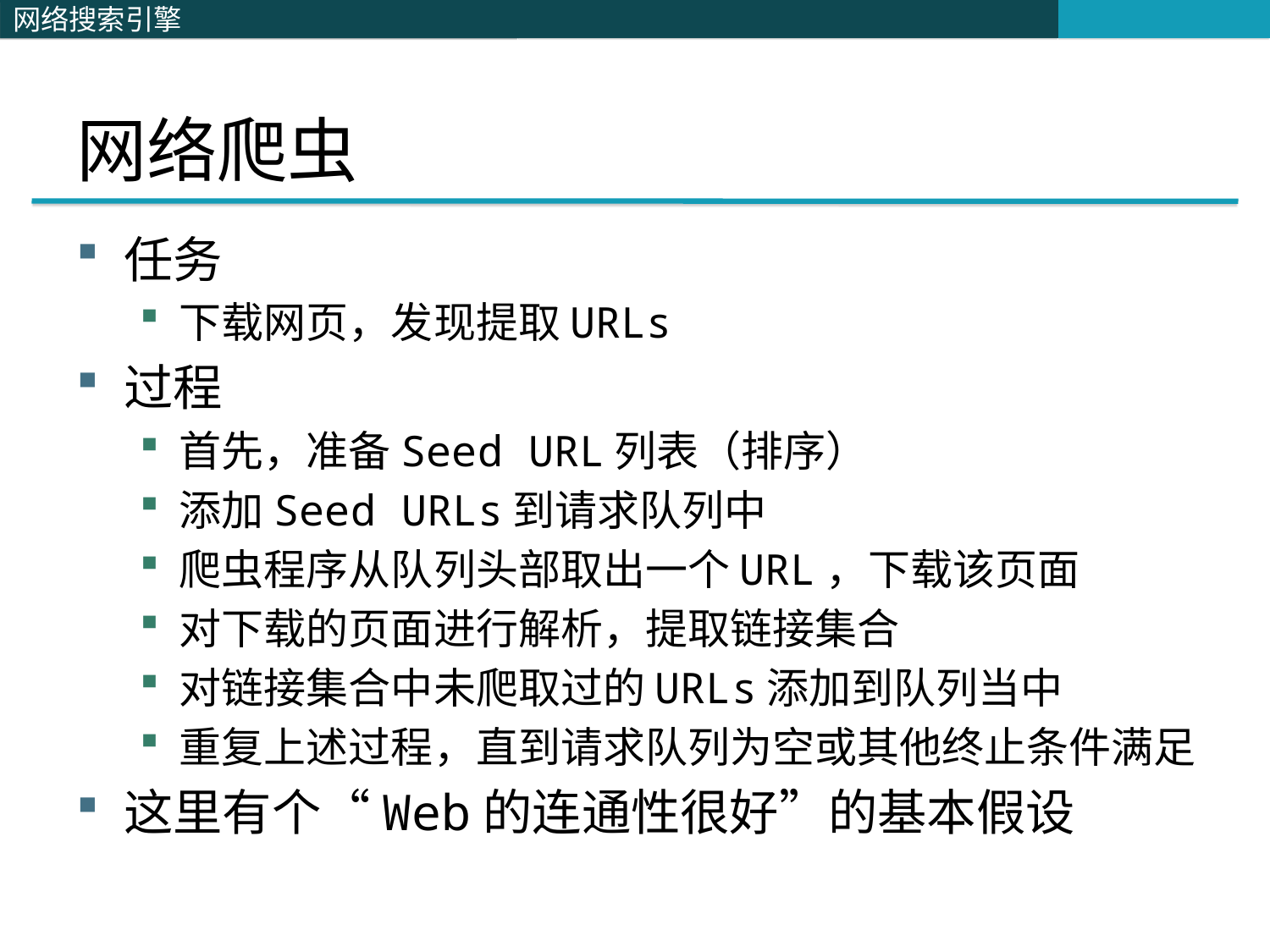

# 网络爬虫
任务
下载网页，发现提取URLs
过程
首先，准备Seed URL列表（排序）
添加Seed URLs到请求队列中
爬虫程序从队列头部取出一个URL，下载该页面
对下载的页面进行解析，提取链接集合
对链接集合中未爬取过的URLs添加到队列当中
重复上述过程，直到请求队列为空或其他终止条件满足
这里有个“Web的连通性很好”的基本假设

11